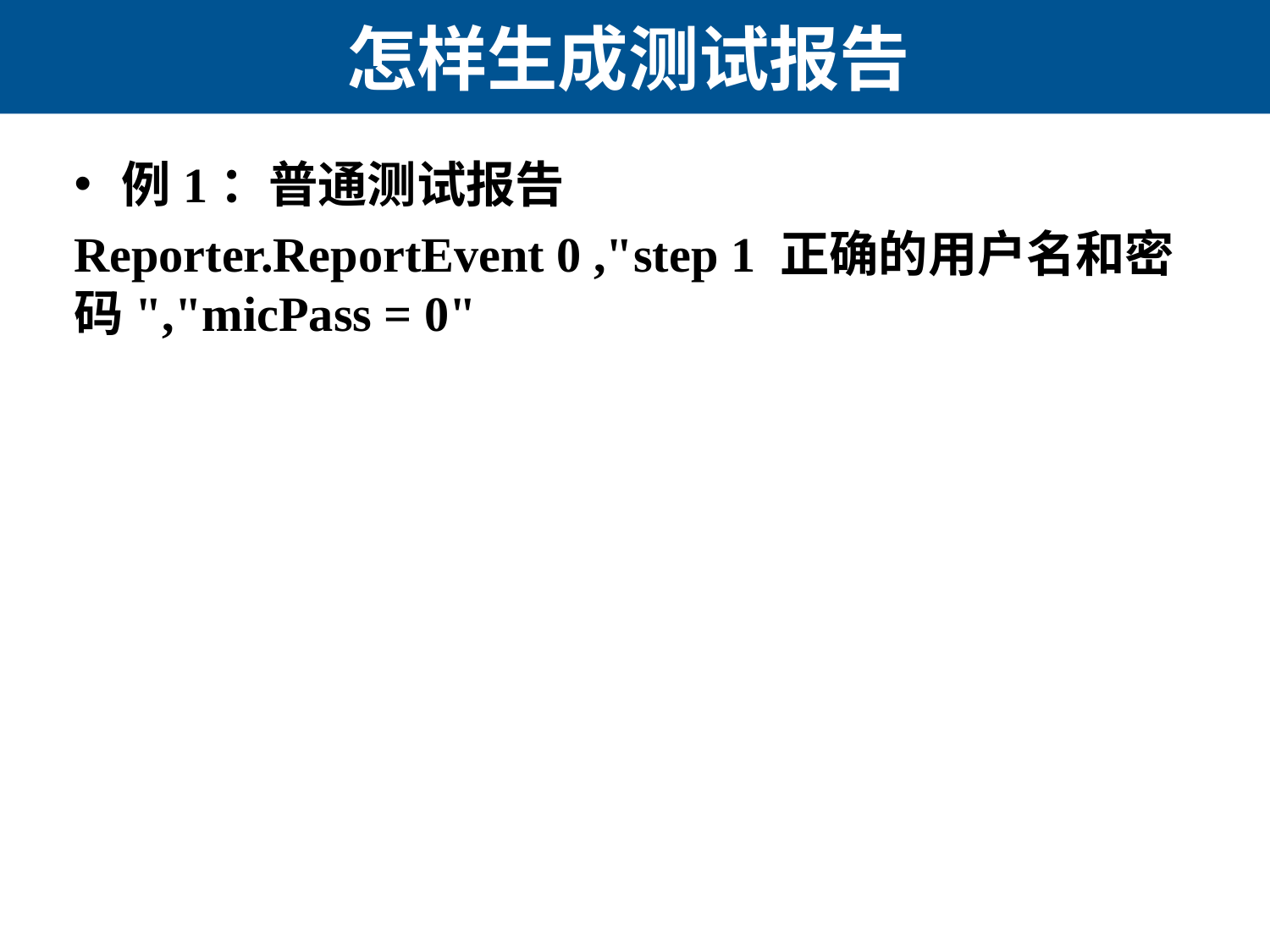

# 怎样生成测试报告
例1：普通测试报告
Reporter.ReportEvent 0 ,"step 1 正确的用户名和密码","micPass = 0"